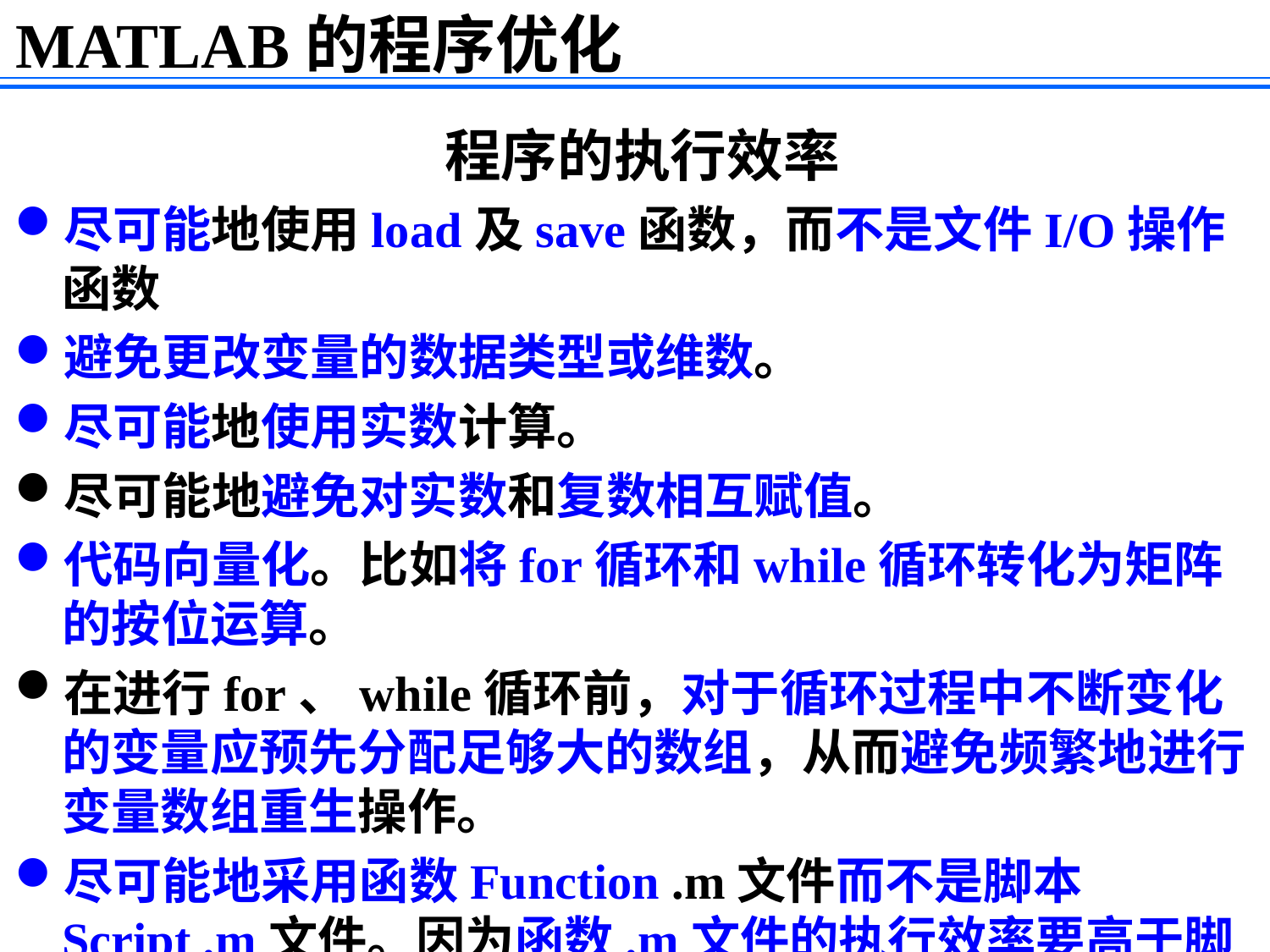

MATLAB的程序优化

程序的执行效率
尽可能地使用load及save函数，而不是文件I/O操作函数
避免更改变量的数据类型或维数。
尽可能地使用实数计算。
尽可能地避免对实数和复数相互赋值。
代码向量化。比如将for循环和while循环转化为矩阵的按位运算。
在进行for、while循环前，对于循环过程中不断变化的变量应预先分配足够大的数组，从而避免频繁地进行变量数组重生操作。
尽可能地采用函数Function .m文件而不是脚本Script .m文件。因为函数.m文件的执行效率要高于脚本.m文件。